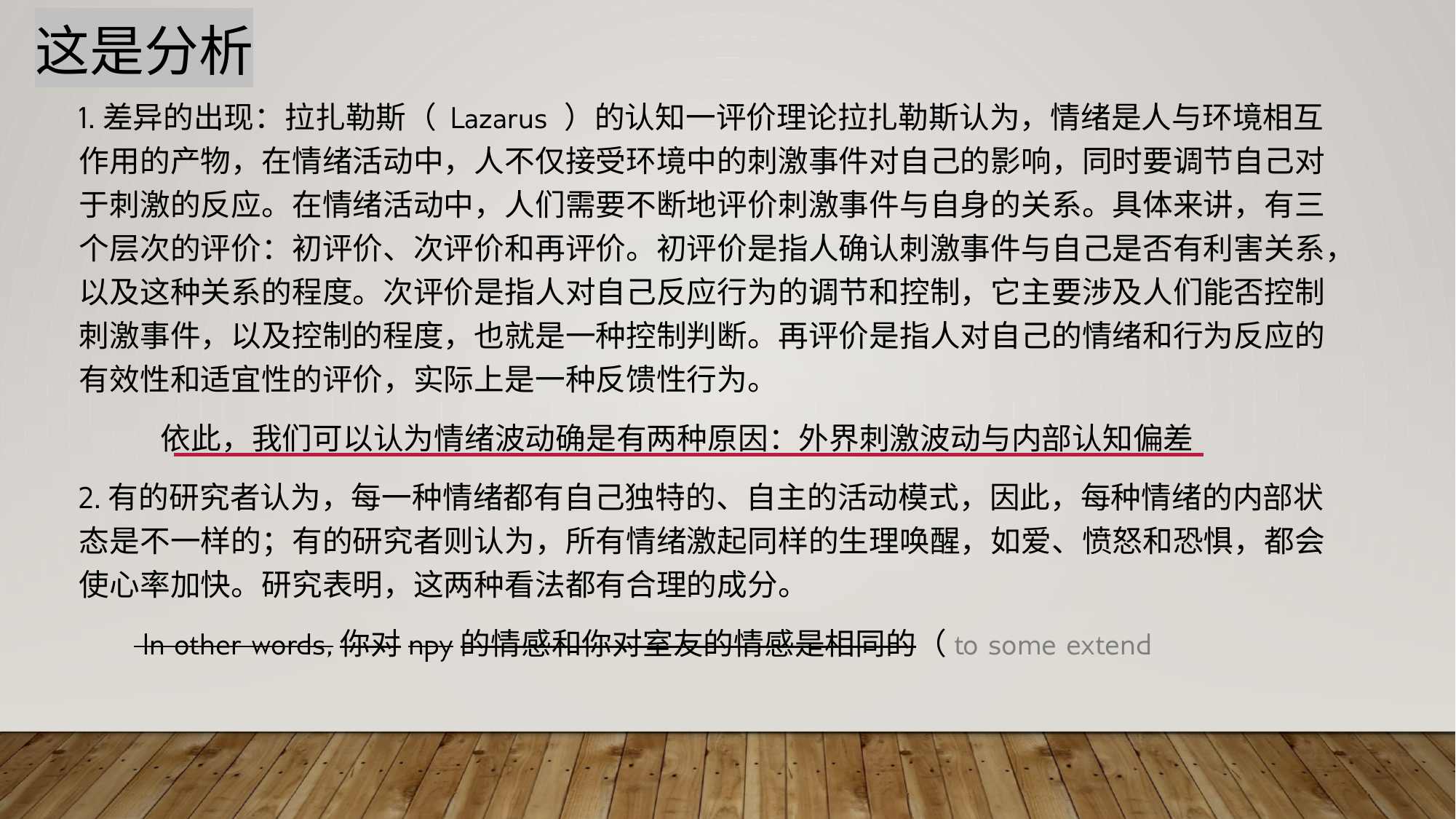

# 这是分析
1.差异的出现：拉扎勒斯（ Lazarus ）的认知一评价理论拉扎勒斯认为，情绪是人与环境相互作用的产物，在情绪活动中，人不仅接受环境中的刺激事件对自己的影响，同时要调节自己对于刺激的反应。在情绪活动中，人们需要不断地评价刺激事件与自身的关系。具体来讲，有三个层次的评价：初评价、次评价和再评价。初评价是指人确认刺激事件与自己是否有利害关系，以及这种关系的程度。次评价是指人对自己反应行为的调节和控制，它主要涉及人们能否控制刺激事件，以及控制的程度，也就是一种控制判断。再评价是指人对自己的情绪和行为反应的有效性和适宜性的评价，实际上是一种反馈性行为。
           依此，我们可以认为情绪波动确是有两种原因：外界刺激波动与内部认知偏差
2.有的研究者认为，每一种情绪都有自己独特的、自主的活动模式，因此，每种情绪的内部状态是不一样的；有的研究者则认为，所有情绪激起同样的生理唤醒，如爱、愤怒和恐惧，都会使心率加快。研究表明，这两种看法都有合理的成分。
       In other words,你对npy的情感和你对室友的情感是相同的（to some extend